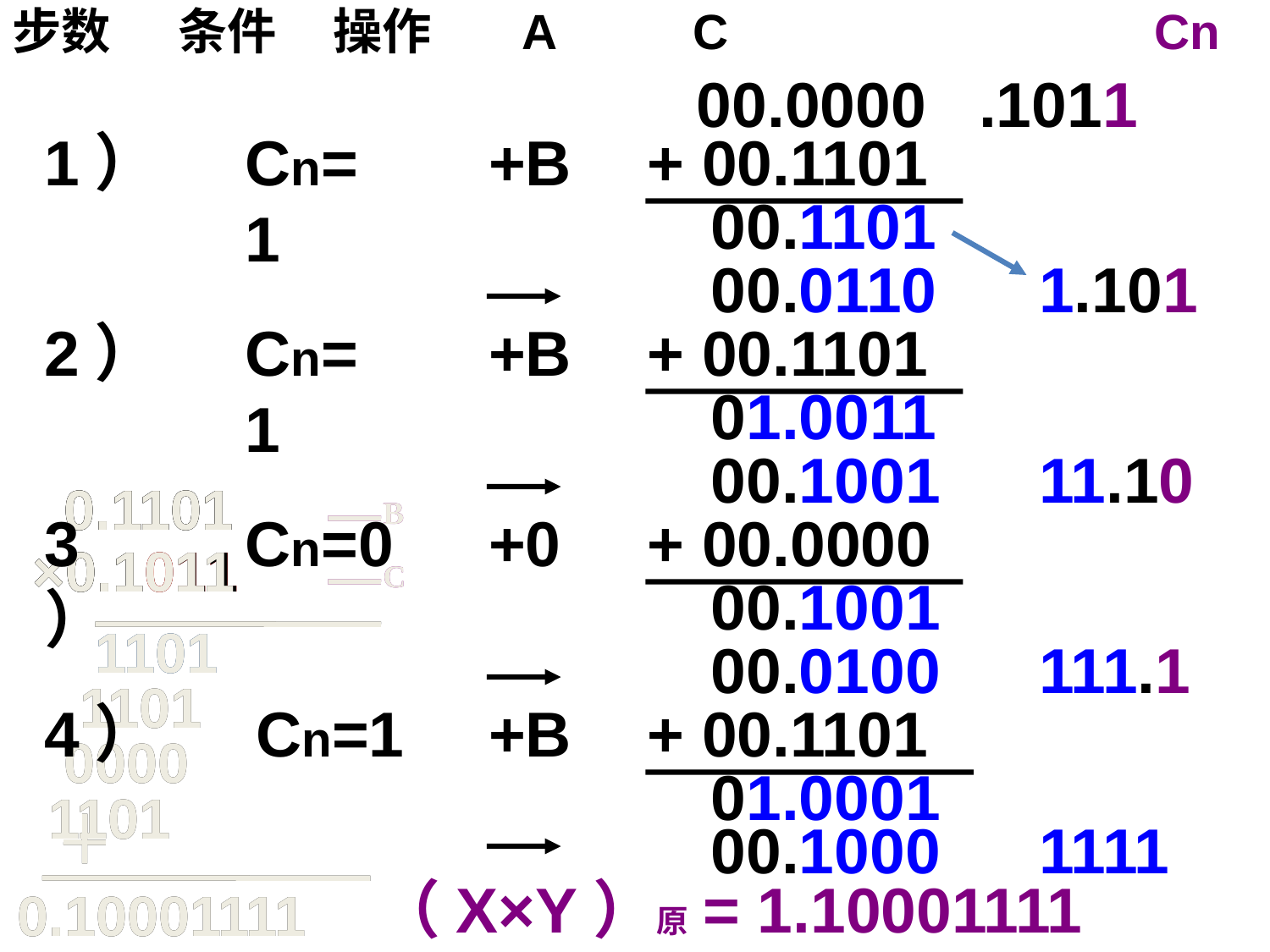

Cn
步数      条件     操作       A          C
 00.0000   .1011
1）
Cn=1
+B
+ 00.1101
00.1101

00.0110
1.101

2）
Cn=1
+B
+ 00.1101
01.0011

00.1001
11.10
B
      0.1101
    ×0.1011

C

        1101
       1101
      0000
     1101

 0.10001111
B
      0.1101
    ×0.1011

C

        1101
       1101
      0000
     1101

 0.10001111

      0.1101
    ×0.1011
      0.1101
    ×0.1011
3）
Cn=0
+0
+ 00.0000
00.1001

00.0100
111.1
        1101

4）
Cn=1
+B
+ 00.1101
01.0001

00.1000
1111

（X×Y）原 = 1.10001111